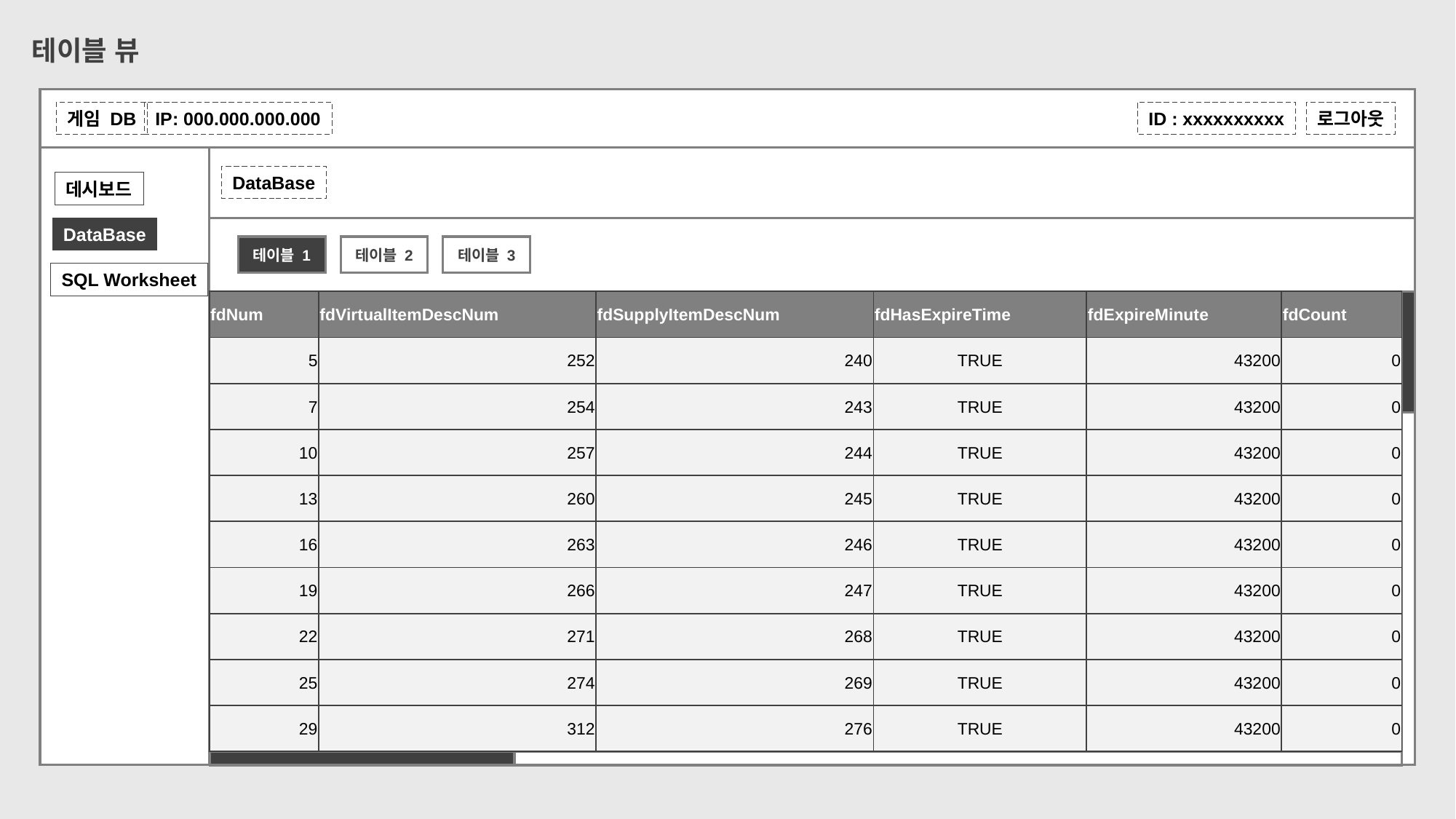

# 테이블 뷰

게임 DB
IP: 000.000.000.000
ID : xxxxxxxxxx
로그아웃

DataBase
데시보드
DataBase
테이블 1
테이블 2
테이블 3
SQL Worksheet
| fdNum | fdVirtualItemDescNum | fdSupplyItemDescNum | fdHasExpireTime | fdExpireMinute | fdCount |
| --- | --- | --- | --- | --- | --- |
| 5 | 252 | 240 | TRUE | 43200 | 0 |
| 7 | 254 | 243 | TRUE | 43200 | 0 |
| 10 | 257 | 244 | TRUE | 43200 | 0 |
| 13 | 260 | 245 | TRUE | 43200 | 0 |
| 16 | 263 | 246 | TRUE | 43200 | 0 |
| 19 | 266 | 247 | TRUE | 43200 | 0 |
| 22 | 271 | 268 | TRUE | 43200 | 0 |
| 25 | 274 | 269 | TRUE | 43200 | 0 |
| 29 | 312 | 276 | TRUE | 43200 | 0 |

데이터테이블 표